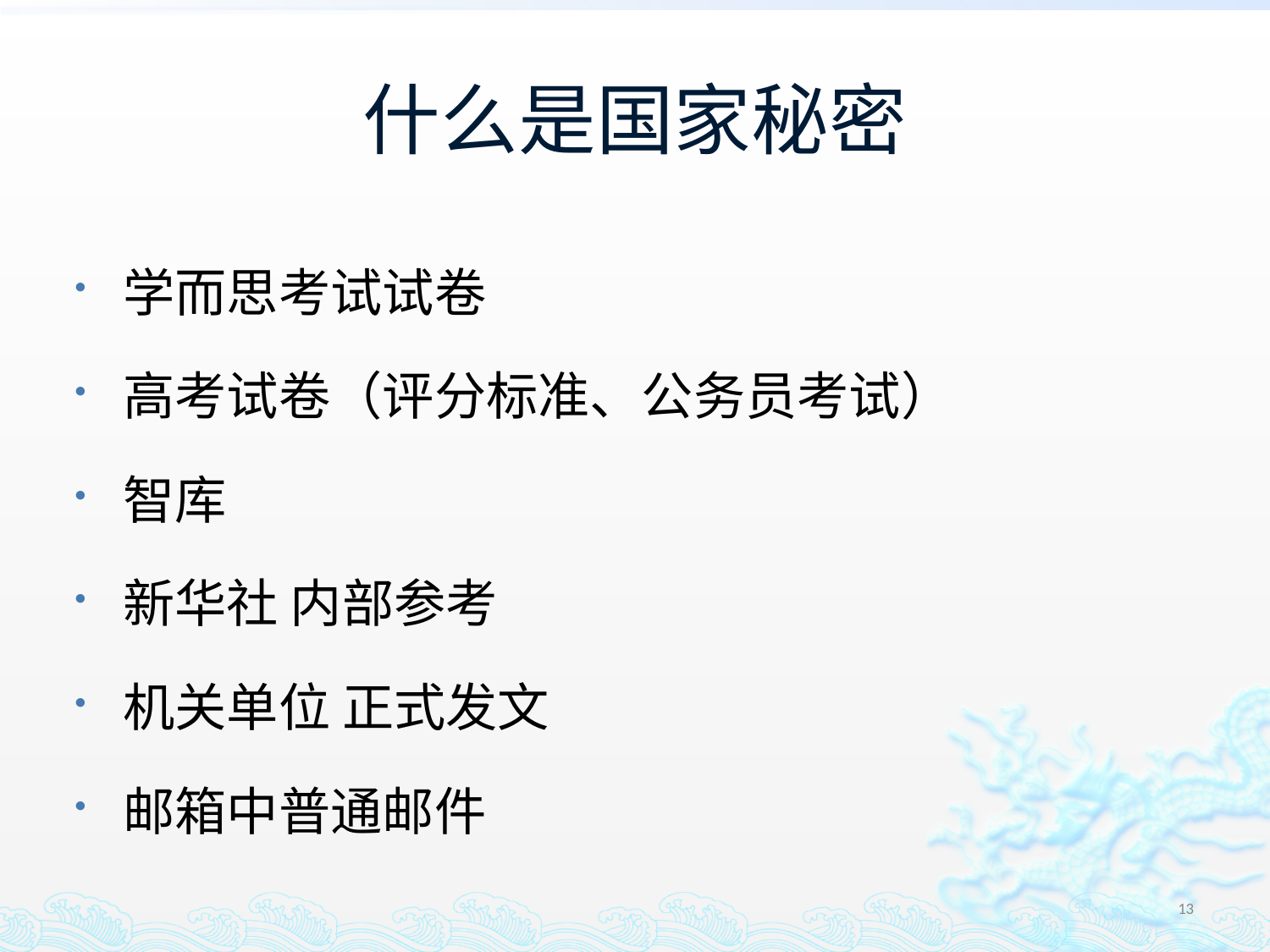

# 什么是国家秘密
学而思考试试卷
高考试卷（评分标准、公务员考试）
智库
新华社 内部参考
机关单位 正式发文
邮箱中普通邮件
13